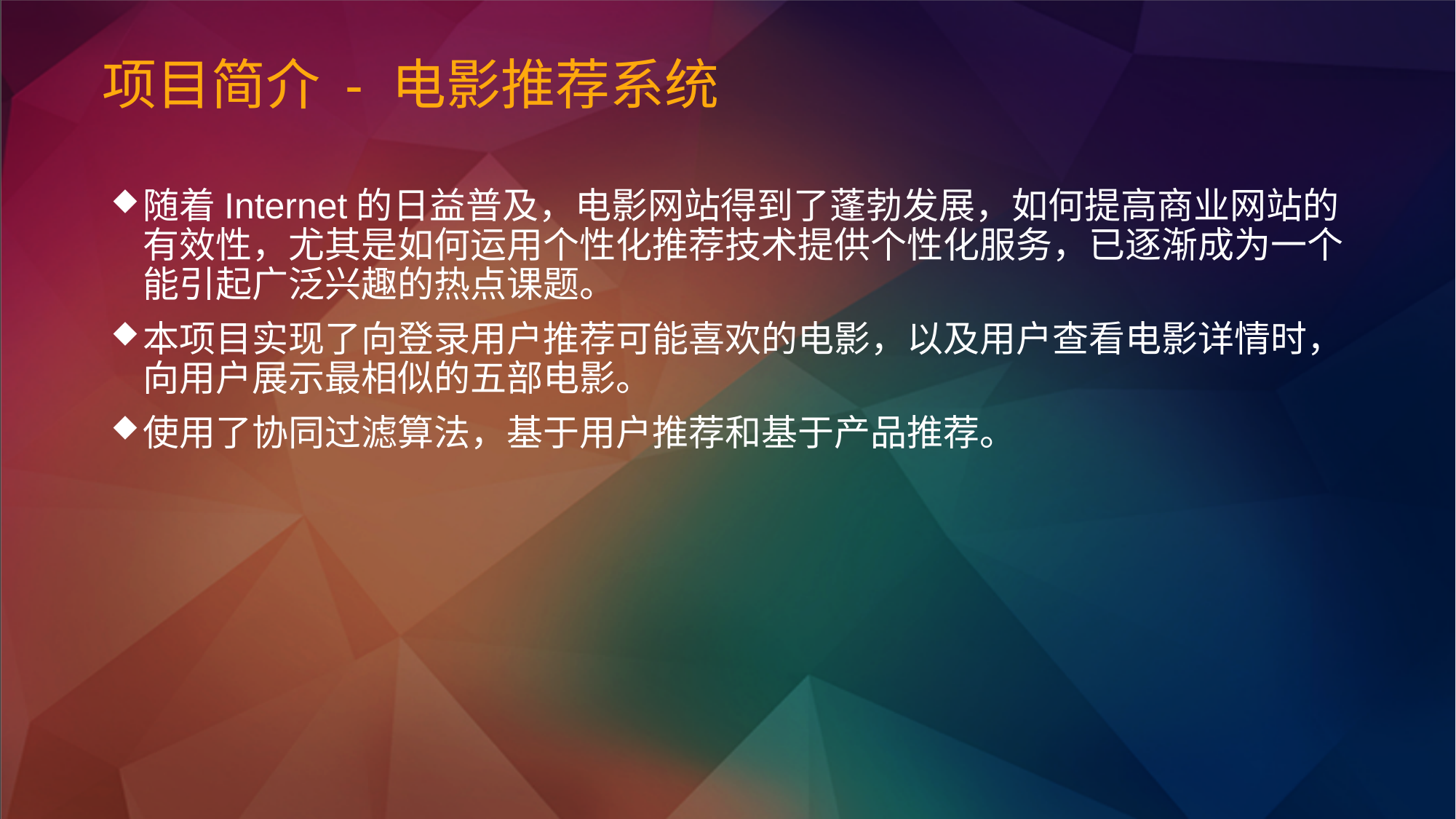

# 项目简介 - 电影推荐系统
随着Internet的日益普及，电影网站得到了蓬勃发展，如何提高商业网站的有效性，尤其是如何运用个性化推荐技术提供个性化服务，已逐渐成为一个能引起广泛兴趣的热点课题。
本项目实现了向登录用户推荐可能喜欢的电影，以及用户查看电影详情时，向用户展示最相似的五部电影。
使用了协同过滤算法，基于用户推荐和基于产品推荐。